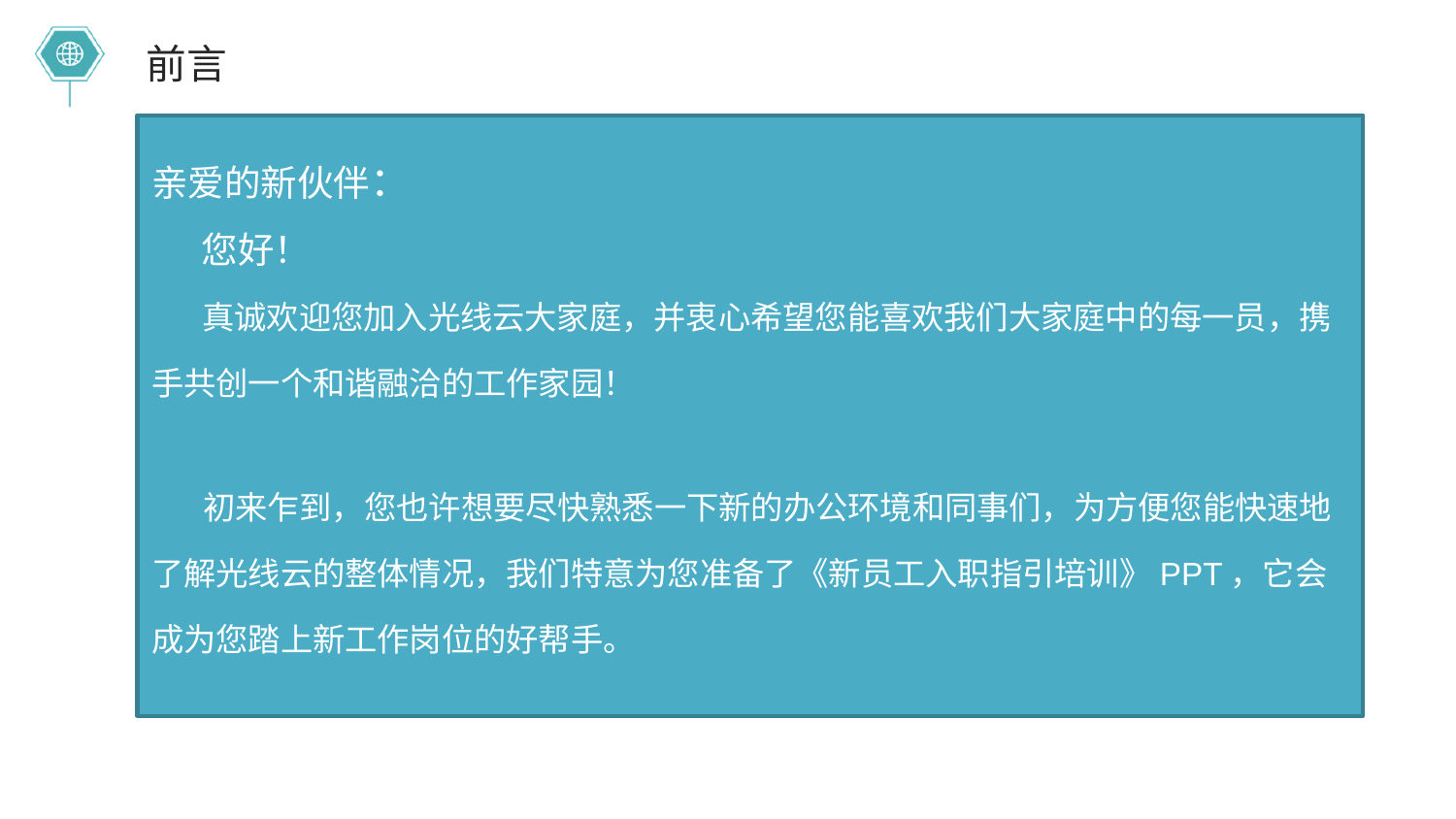

前言
亲爱的新伙伴：
     您好！
       真诚欢迎您加入光线云大家庭，并衷心希望您能喜欢我们大家庭中的每一员，携手共创一个和谐融洽的工作家园！

      初来乍到，您也许想要尽快熟悉一下新的办公环境和同事们，为方便您能快速地了解光线云的整体情况，我们特意为您准备了《新员工入职指引培训》PPT，它会成为您踏上新工作岗位的好帮手。